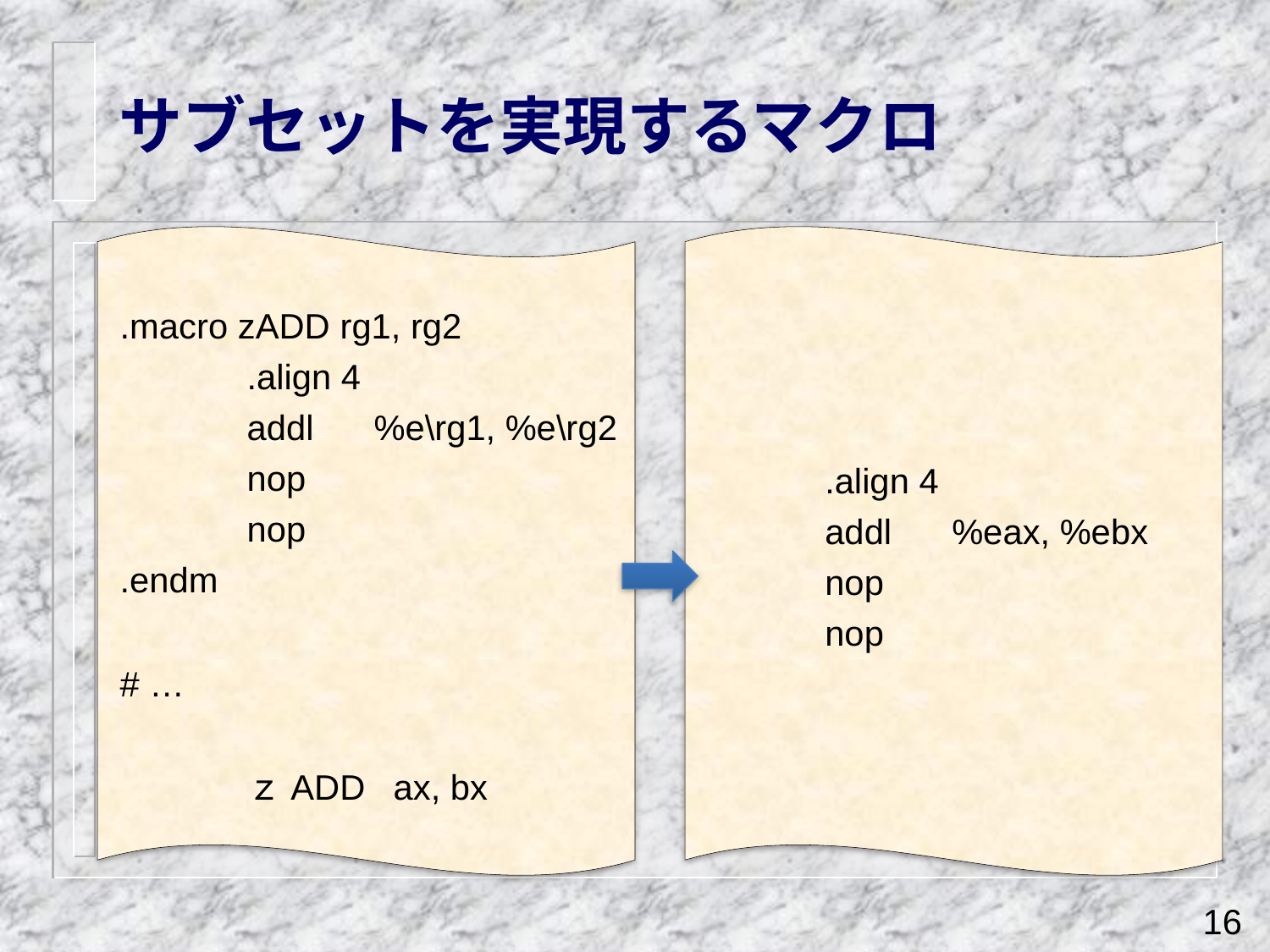

# サブセットを実現するマクロ
	.align 4
	addl   	%eax, %ebx
	nop
	nop
.macro zADD rg1, rg2
	.align 4
	addl   	%e\rg1, %e\rg2
	nop
	nop
.endm
# …
	ｚADD	  ax, bx

16